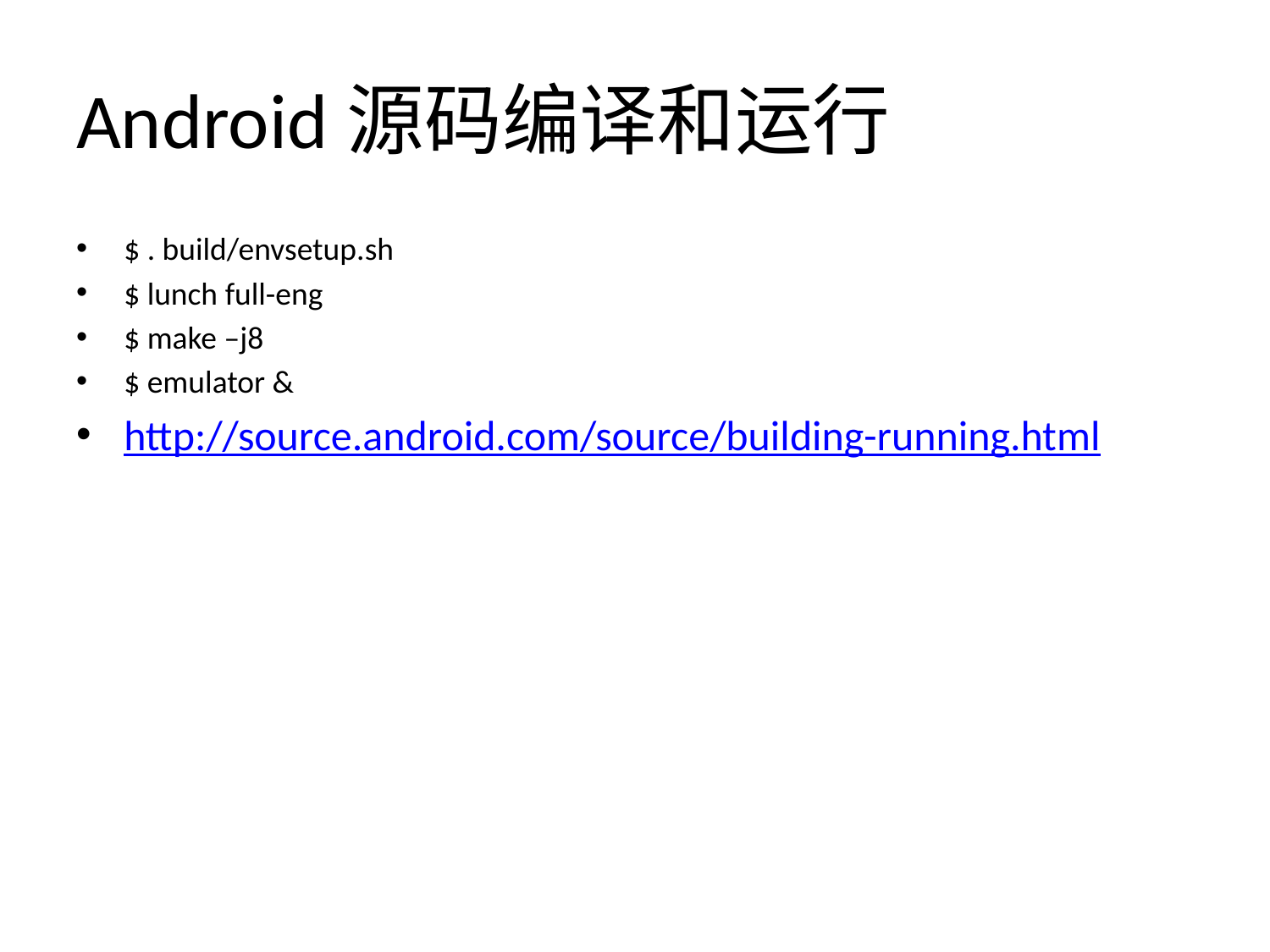

# Android源码编译和运行
$ . build/envsetup.sh
$ lunch full-eng
$ make –j8
$ emulator &
http://source.android.com/source/building-running.html